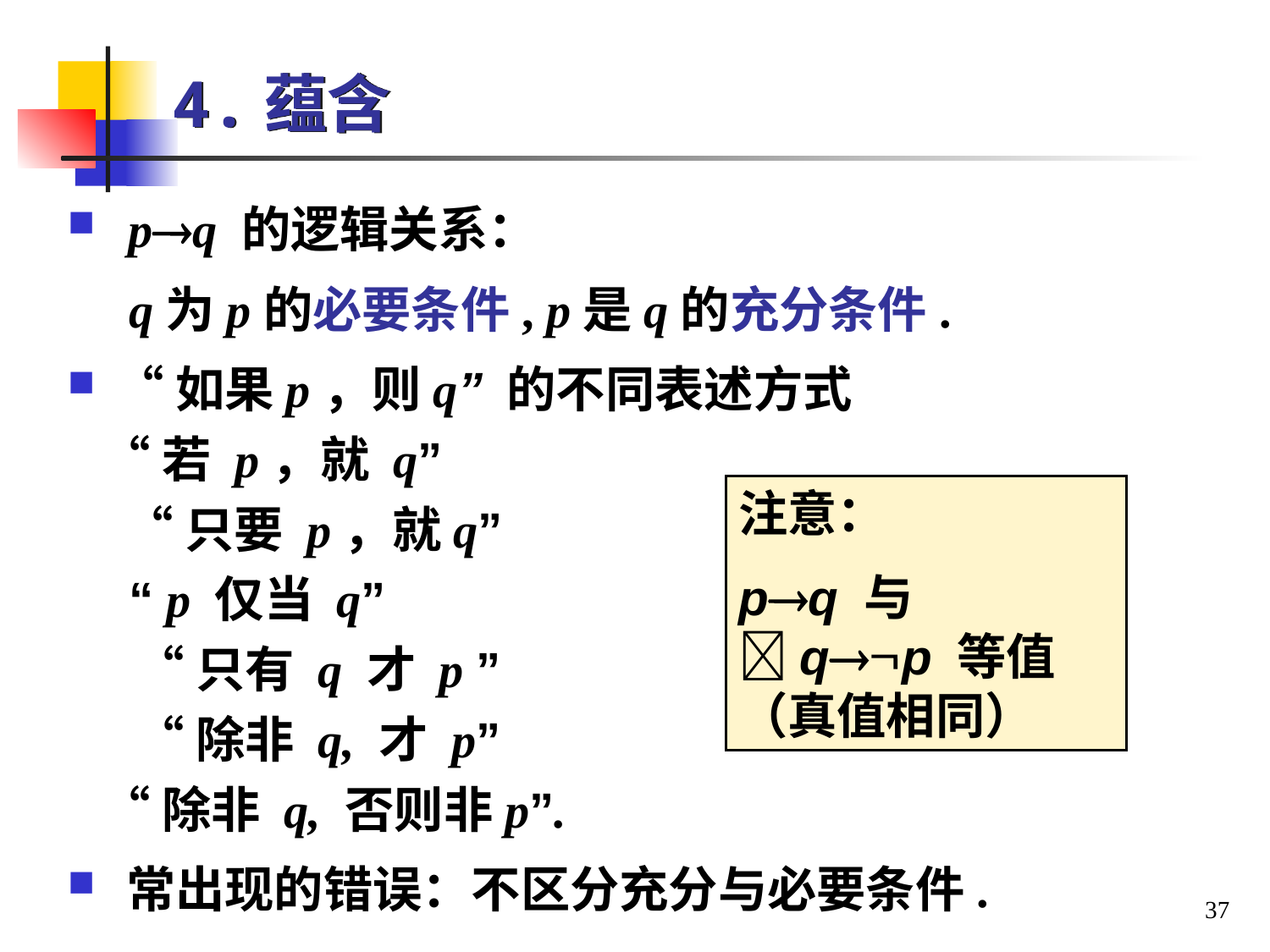

# 4.蕴含
  p→q 的逻辑关系：
     q为p的必要条件, p是q的充分条件.
 “如果p，则q” 的不同表述方式
   “若 p，就 q”
     “只要 p，就q”
     “ p 仅当 q”
      “只有 q 才 p ”
      “除非 q, 才 p”
   “除非 q, 否则非p”.
 常出现的错误：不区分充分与必要条件.
注意：
p→q 与 ¬q→¬p 等值（真值相同）
37